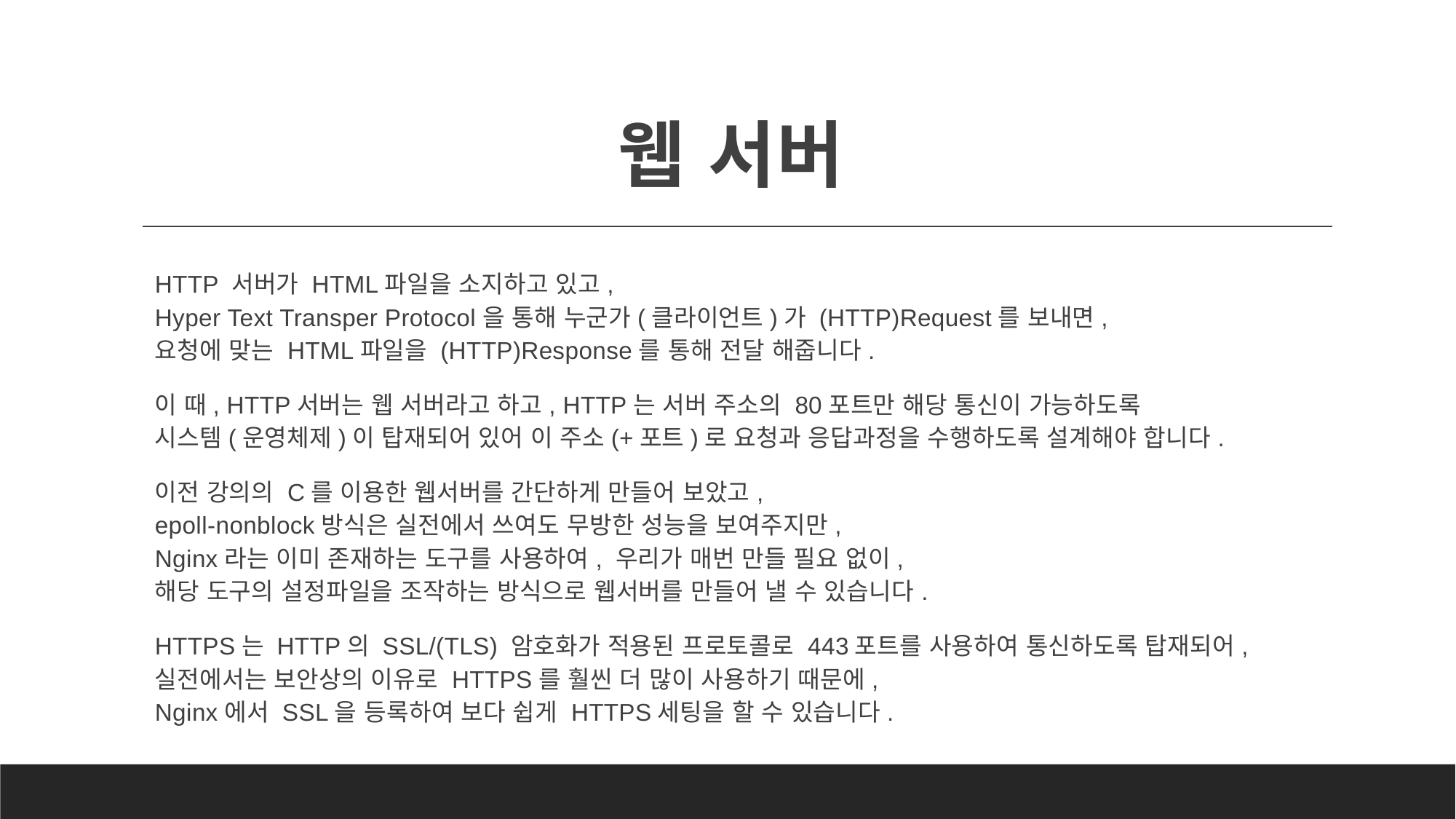

# 웹 서버
HTTP 서버가 HTML파일을 소지하고 있고,
Hyper Text Transper Protocol을 통해 누군가(클라이언트)가 (HTTP)Request를 보내면,
요청에 맞는 HTML파일을 (HTTP)Response를 통해 전달 해줍니다.
이 때, HTTP서버는 웹 서버라고 하고, HTTP는 서버 주소의 80포트만 해당 통신이 가능하도록
시스템(운영체제)이 탑재되어 있어 이 주소(+포트)로 요청과 응답과정을 수행하도록 설계해야 합니다.
이전 강의의 C를 이용한 웹서버를 간단하게 만들어 보았고,
epoll-nonblock방식은 실전에서 쓰여도 무방한 성능을 보여주지만,
Nginx라는 이미 존재하는 도구를 사용하여, 우리가 매번 만들 필요 없이,
해당 도구의 설정파일을 조작하는 방식으로 웹서버를 만들어 낼 수 있습니다.
HTTPS는 HTTP의 SSL/(TLS) 암호화가 적용된 프로토콜로 443포트를 사용하여 통신하도록 탑재되어,
실전에서는 보안상의 이유로 HTTPS를 훨씬 더 많이 사용하기 때문에,
Nginx에서 SSL을 등록하여 보다 쉽게 HTTPS세팅을 할 수 있습니다.